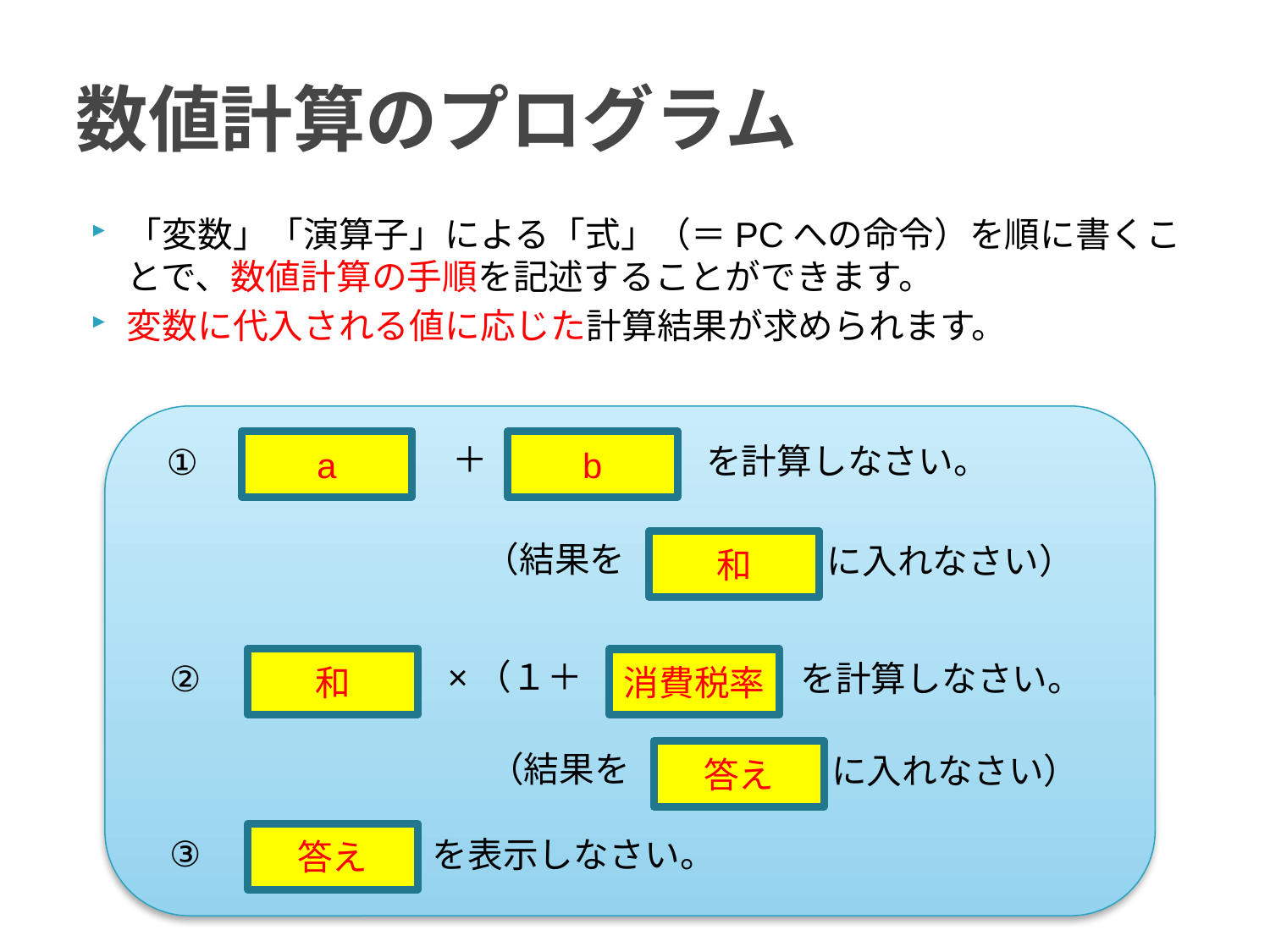

# 数値計算のプログラム
「変数」「演算子」による「式」（＝PCへの命令）を順に書くことで、数値計算の手順を記述することができます。
変数に代入される値に応じた計算結果が求められます。

a
＋
b
を計算しなさい。
①
（結果を
和
に入れなさい）
和
×（１＋
消費税率
②
）を計算しなさい。
（結果を
答え
に入れなさい）
答え
③
を表示しなさい。